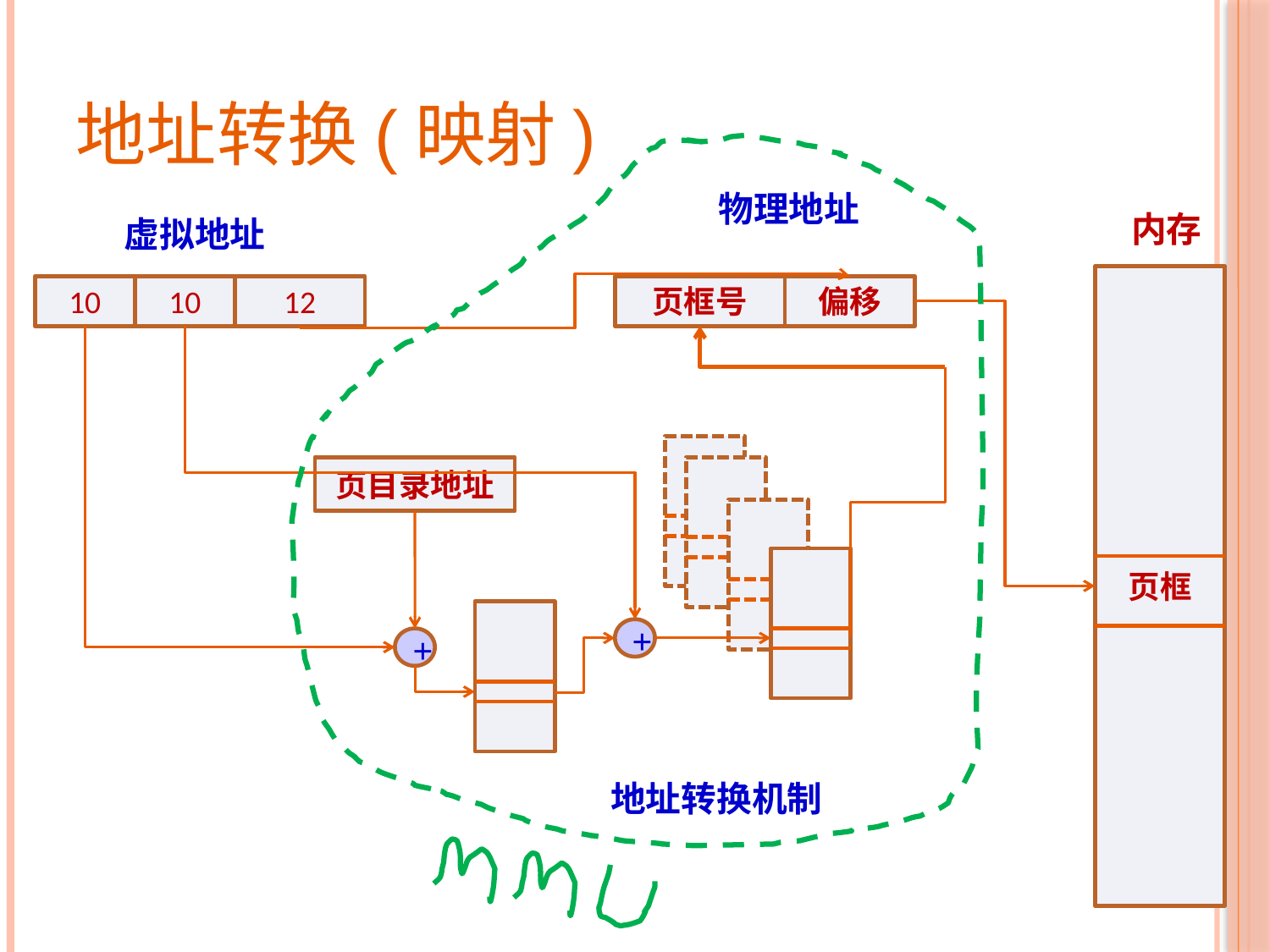

# 地址转换(映射)

物理地址
内存
虚拟地址
页框
10
10
12
页框号
偏移

页目录地址

+
+
地址转换机制